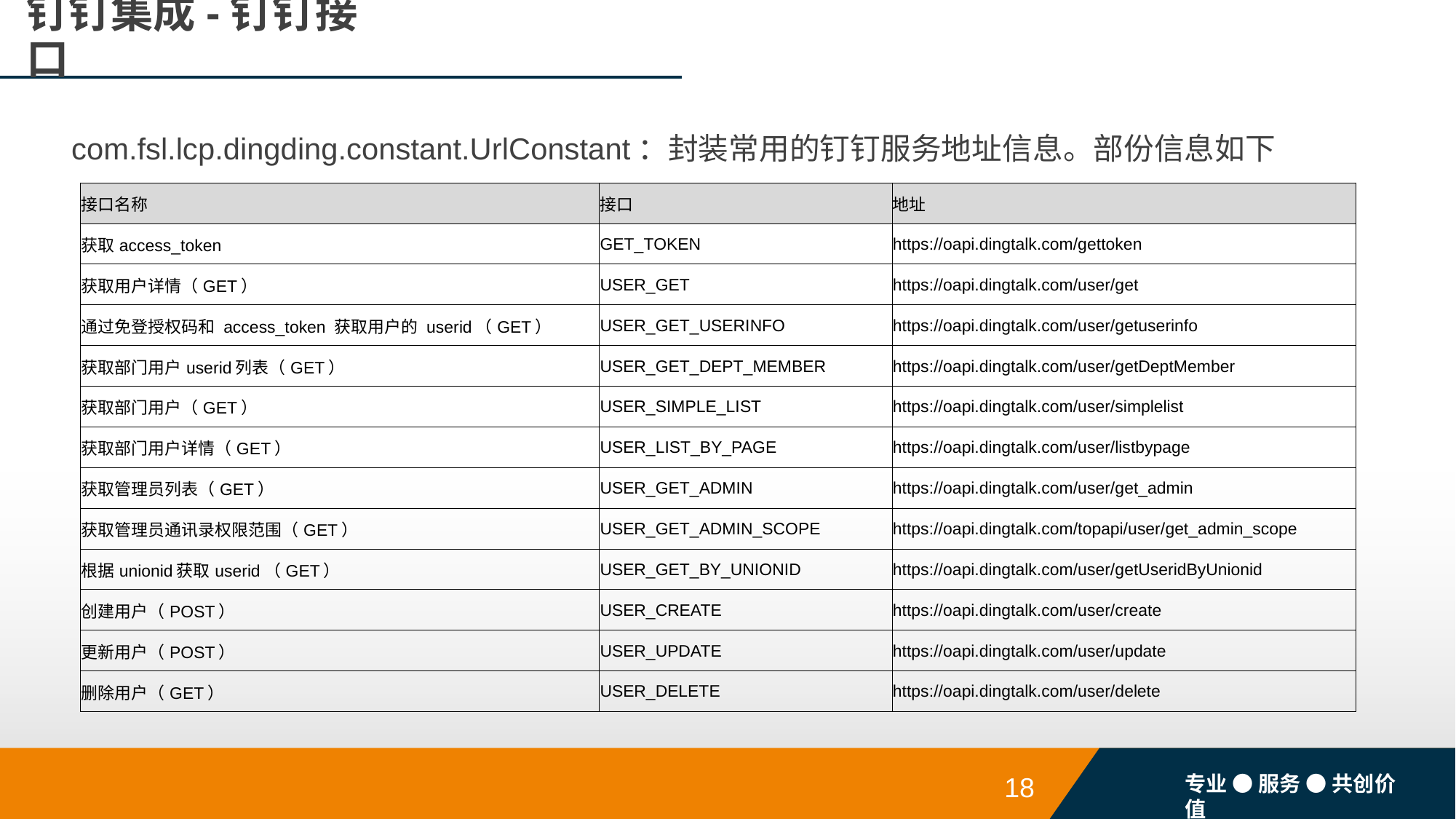

# 钉钉集成-钉钉接口
com.fsl.lcp.dingding.constant.UrlConstant：封装常用的钉钉服务地址信息。部份信息如下
| 接口名称 | 接口 | 地址 |
| --- | --- | --- |
| 获取access\_token | GET\_TOKEN | https://oapi.dingtalk.com/gettoken |
| 获取用户详情（GET） | USER\_GET | https://oapi.dingtalk.com/user/get |
| 通过免登授权码和 access\_token 获取用户的 userid（GET） | USER\_GET\_USERINFO | https://oapi.dingtalk.com/user/getuserinfo |
| 获取部门用户userid列表（GET） | USER\_GET\_DEPT\_MEMBER | https://oapi.dingtalk.com/user/getDeptMember |
| 获取部门用户（GET） | USER\_SIMPLE\_LIST | https://oapi.dingtalk.com/user/simplelist |
| 获取部门用户详情（GET） | USER\_LIST\_BY\_PAGE | https://oapi.dingtalk.com/user/listbypage |
| 获取管理员列表（GET） | USER\_GET\_ADMIN | https://oapi.dingtalk.com/user/get\_admin |
| 获取管理员通讯录权限范围（GET） | USER\_GET\_ADMIN\_SCOPE | https://oapi.dingtalk.com/topapi/user/get\_admin\_scope |
| 根据unionid获取userid（GET） | USER\_GET\_BY\_UNIONID | https://oapi.dingtalk.com/user/getUseridByUnionid |
| 创建用户（POST） | USER\_CREATE | https://oapi.dingtalk.com/user/create |
| 更新用户（POST） | USER\_UPDATE | https://oapi.dingtalk.com/user/update |
| 删除用户（GET） | USER\_DELETE | https://oapi.dingtalk.com/user/delete |